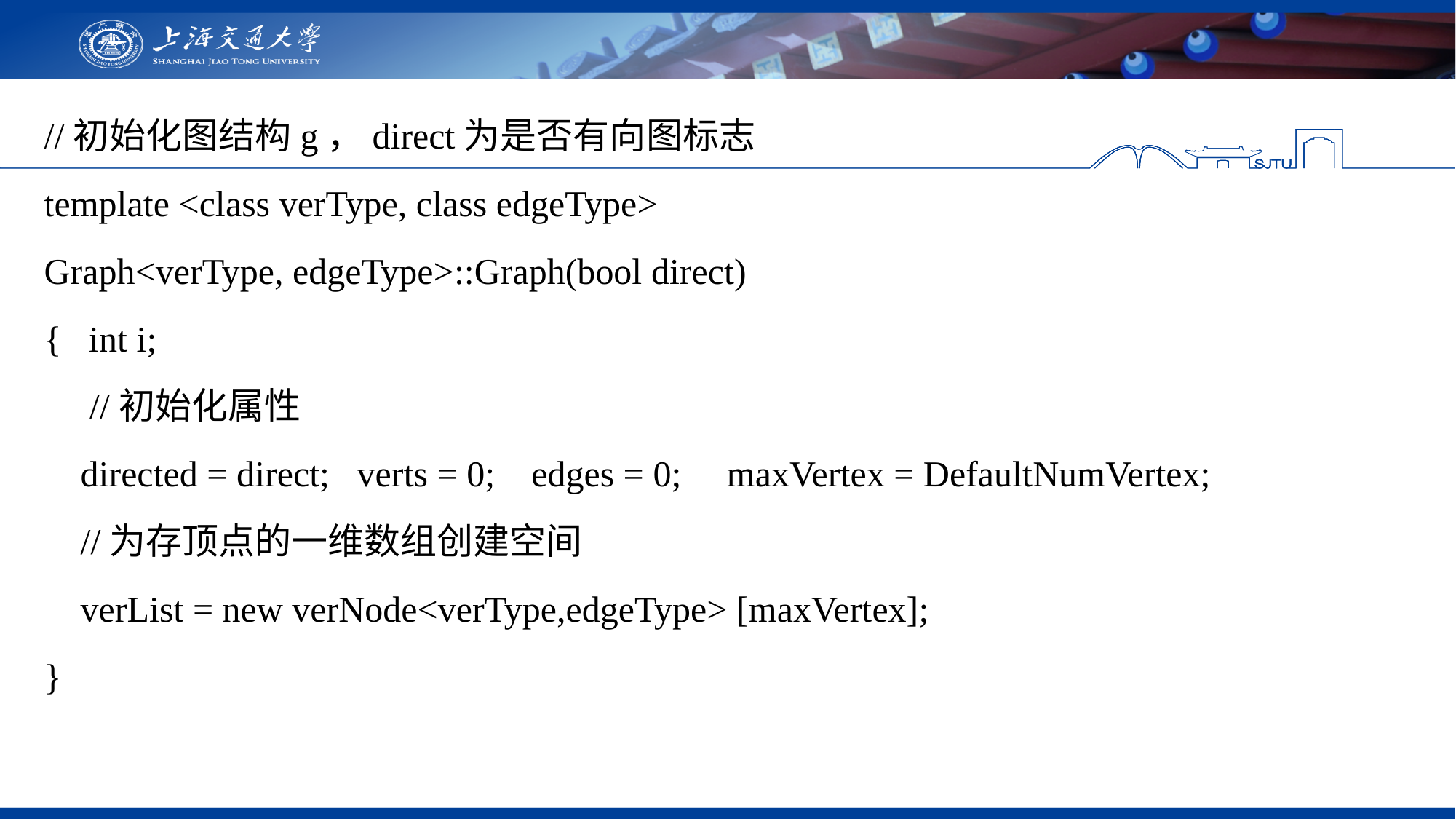

//初始化图结构g，direct为是否有向图标志
template <class verType, class edgeType>
Graph<verType, edgeType>::Graph(bool direct)
{   int i;
     //初始化属性
    directed = direct;   verts = 0;    edges = 0;     maxVertex = DefaultNumVertex;
    //为存顶点的一维数组创建空间
    verList = new verNode<verType,edgeType> [maxVertex];
}